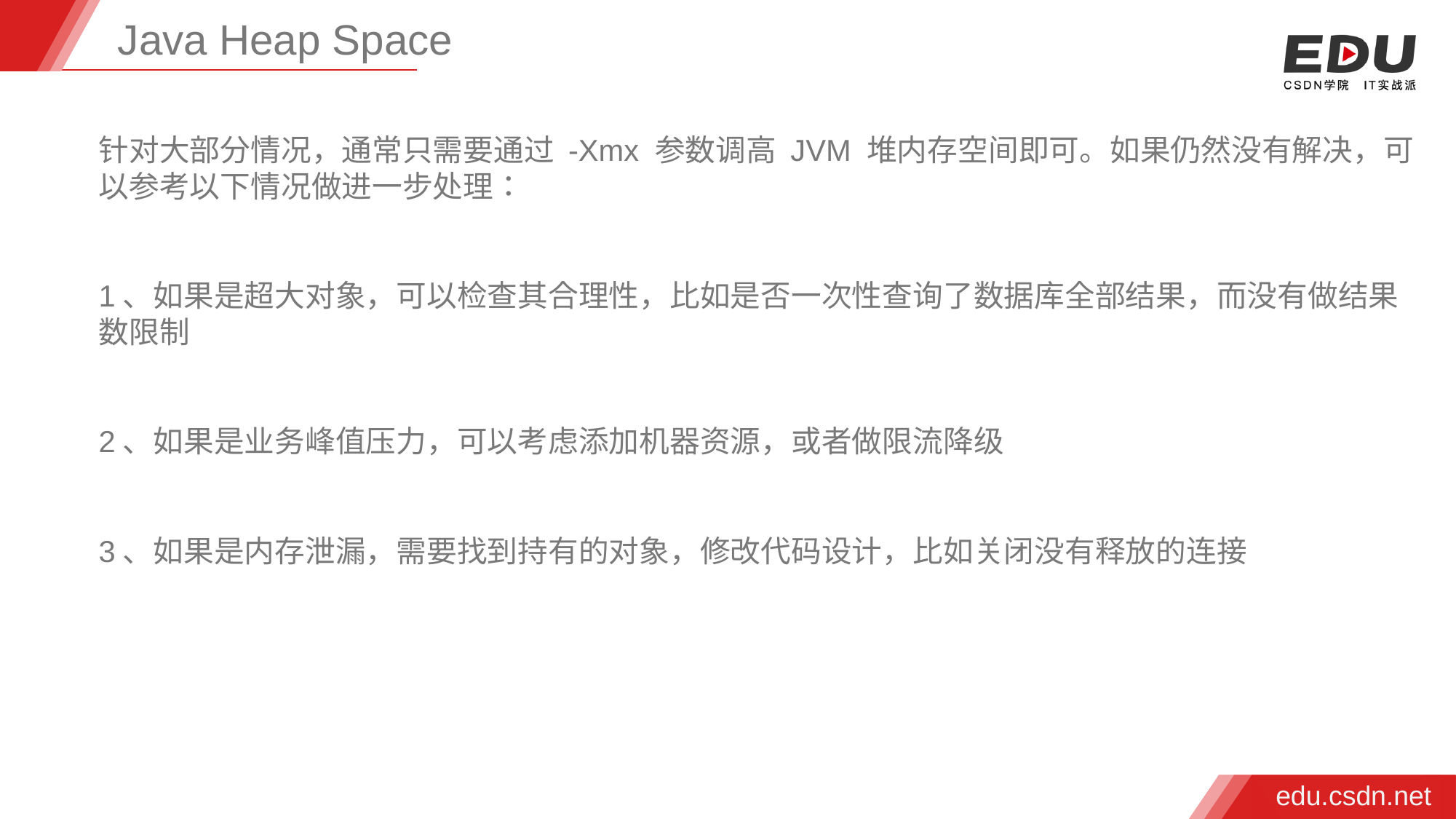

Java Heap Space
针对大部分情况，通常只需要通过 -Xmx 参数调高 JVM 堆内存空间即可。如果仍然没有解决，可以参考以下情况做进一步处理：

1、如果是超大对象，可以检查其合理性，比如是否一次性查询了数据库全部结果，而没有做结果数限制

2、如果是业务峰值压力，可以考虑添加机器资源，或者做限流降级

3、如果是内存泄漏，需要找到持有的对象，修改代码设计，比如关闭没有释放的连接
edu.csdn.net